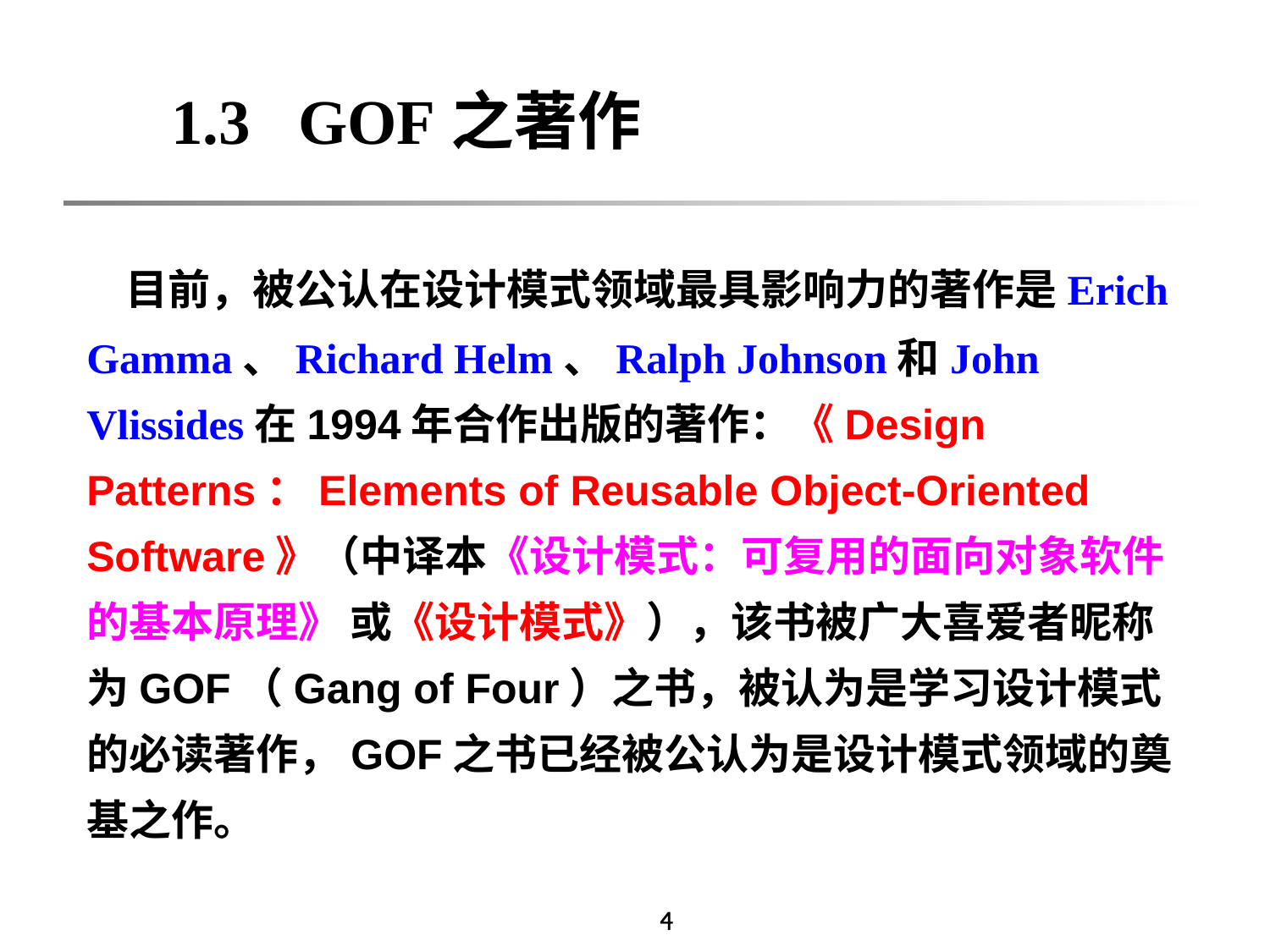

1.3   GOF之著作

  目前，被公认在设计模式领域最具影响力的著作是Erich Gamma、Richard Helm、Ralph Johnson和John Vlissides在1994年合作出版的著作：《Design Patterns：Elements of Reusable Object-Oriented Software》（中译本《设计模式：可复用的面向对象软件的基本原理》 或《设计模式》），该书被广大喜爱者昵称为GOF（Gang of Four）之书，被认为是学习设计模式的必读著作，GOF之书已经被公认为是设计模式领域的奠基之作。

4